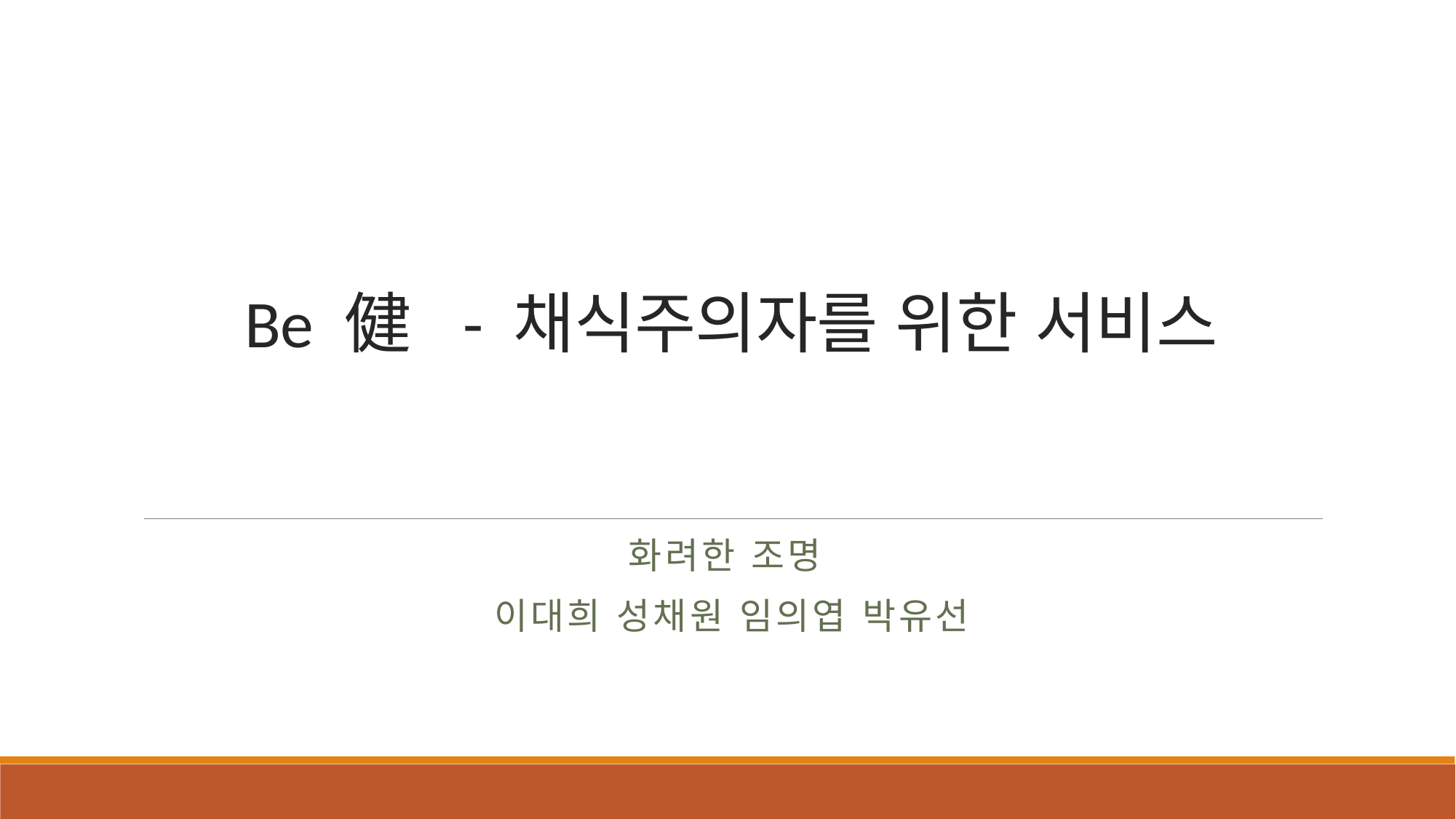

# Be 健  - 채식주의자를 위한 서비스
화려한 조명
이대희 성채원 임의엽 박유선